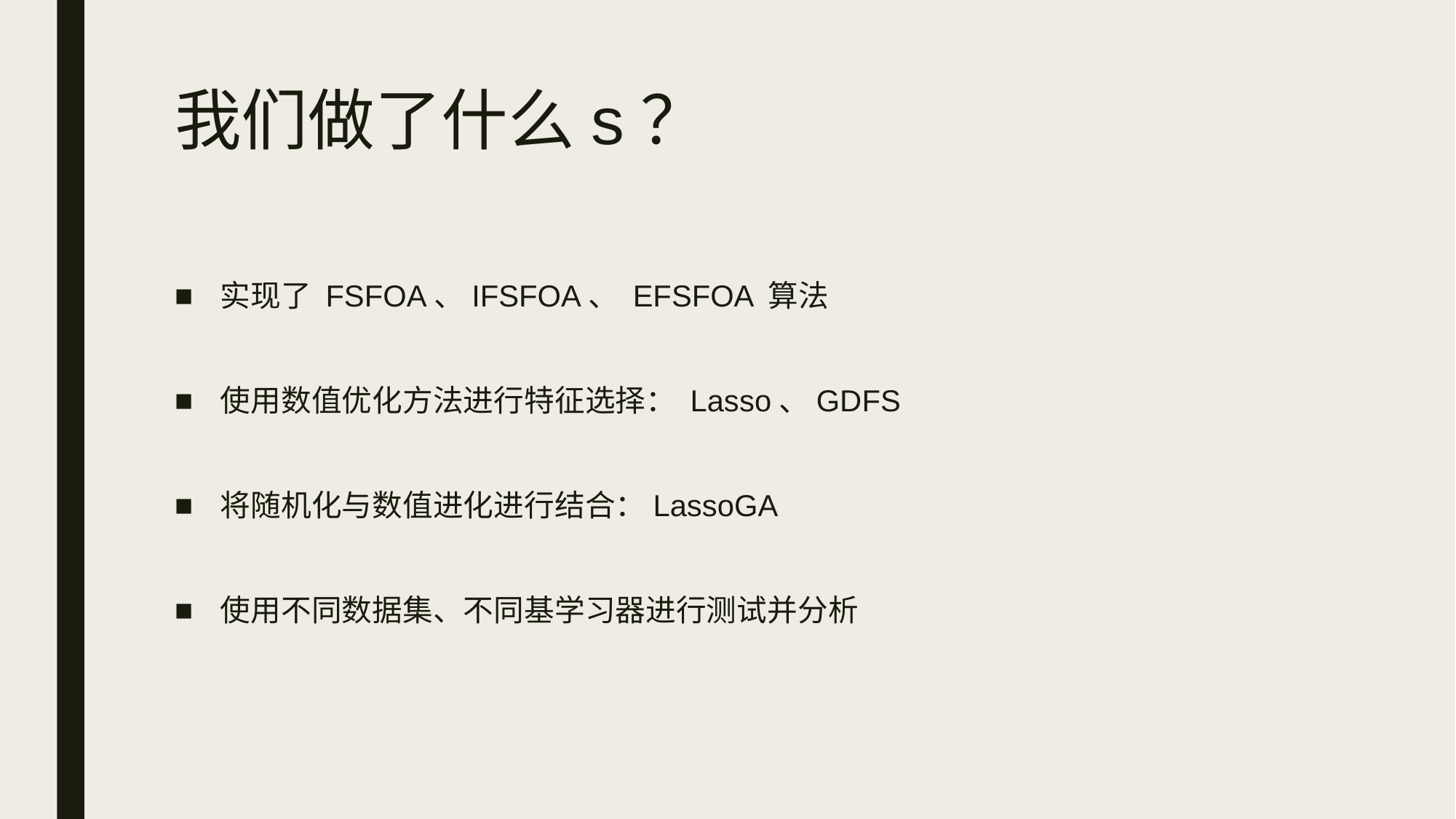

# 我们做了什么s？
实现了 FSFOA、IFSFOA、 EFSFOA 算法

使用数值优化方法进行特征选择： Lasso、GDFS

将随机化与数值进化进行结合：LassoGA

使用不同数据集、不同基学习器进行测试并分析